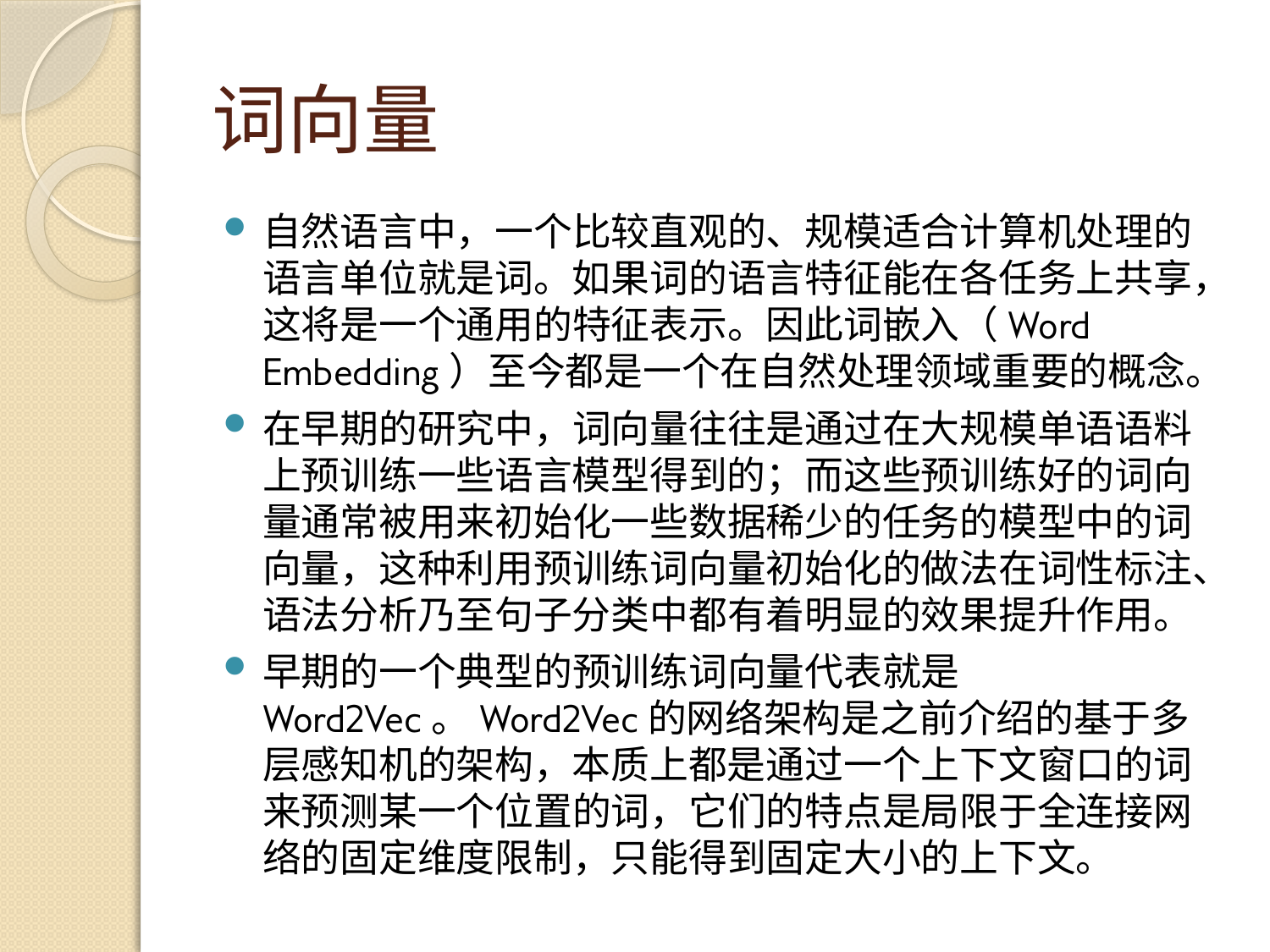

# 词向量
自然语言中，一个比较直观的、规模适合计算机处理的语言单位就是词。如果词的语言特征能在各任务上共享，这将是一个通用的特征表示。因此词嵌入（Word Embedding）至今都是一个在自然处理领域重要的概念。
在早期的研究中，词向量往往是通过在大规模单语语料上预训练一些语言模型得到的；而这些预训练好的词向量通常被用来初始化一些数据稀少的任务的模型中的词向量，这种利用预训练词向量初始化的做法在词性标注、语法分析乃至句子分类中都有着明显的效果提升作用。
早期的一个典型的预训练词向量代表就是Word2Vec。Word2Vec的网络架构是之前介绍的基于多层感知机的架构，本质上都是通过一个上下文窗口的词来预测某一个位置的词，它们的特点是局限于全连接网络的固定维度限制，只能得到固定大小的上下文。